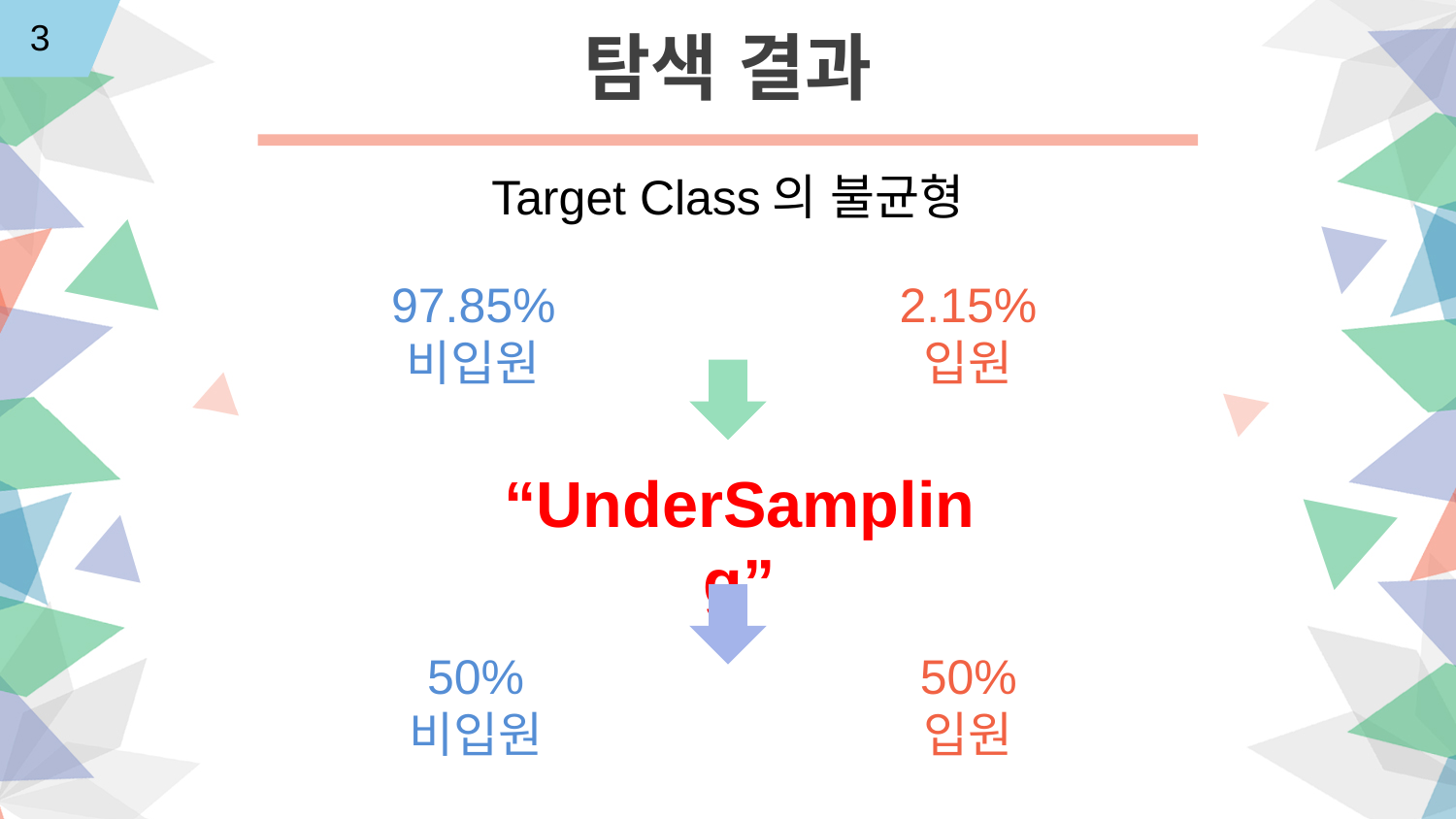

3
탐색 결과

Target Class의 불균형
2.15%
입원
97.85%
비입원

“UnderSampling”

50%
비입원
50%
입원